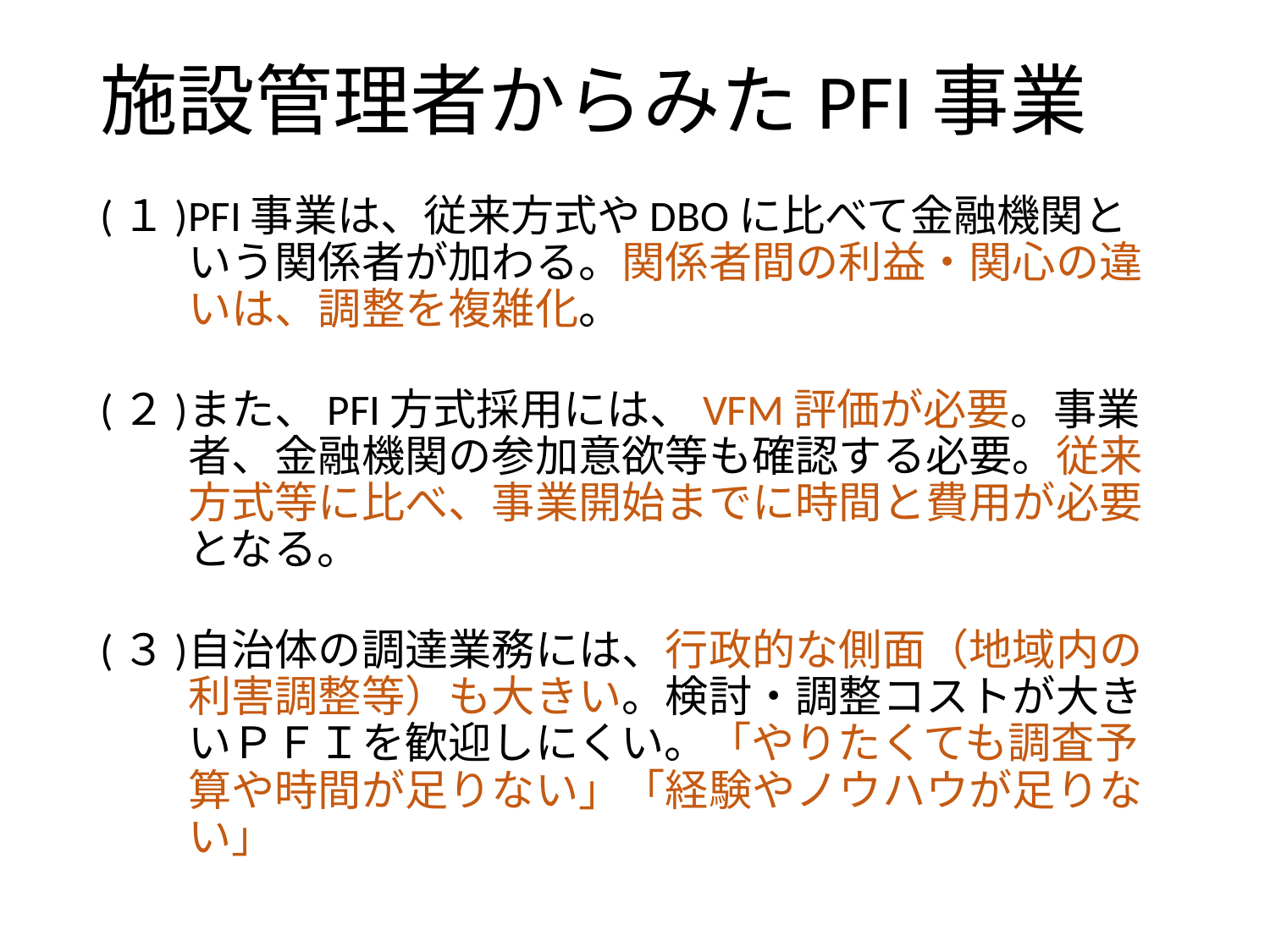

# 施設管理者からみたPFI事業
(１)	PFI事業は、従来方式やDBOに比べて金融機関という関係者が加わる。関係者間の利益・関心の違いは、調整を複雑化。

(２)	また、PFI方式採用には、VFM評価が必要。事業者、金融機関の参加意欲等も確認する必要。従来方式等に比べ、事業開始までに時間と費用が必要となる。

(３)	自治体の調達業務には、行政的な側面（地域内の利害調整等）も大きい。検討・調整コストが大きいＰＦＩを歓迎しにくい。「やりたくても調査予算や時間が足りない」「経験やノウハウが足りない」